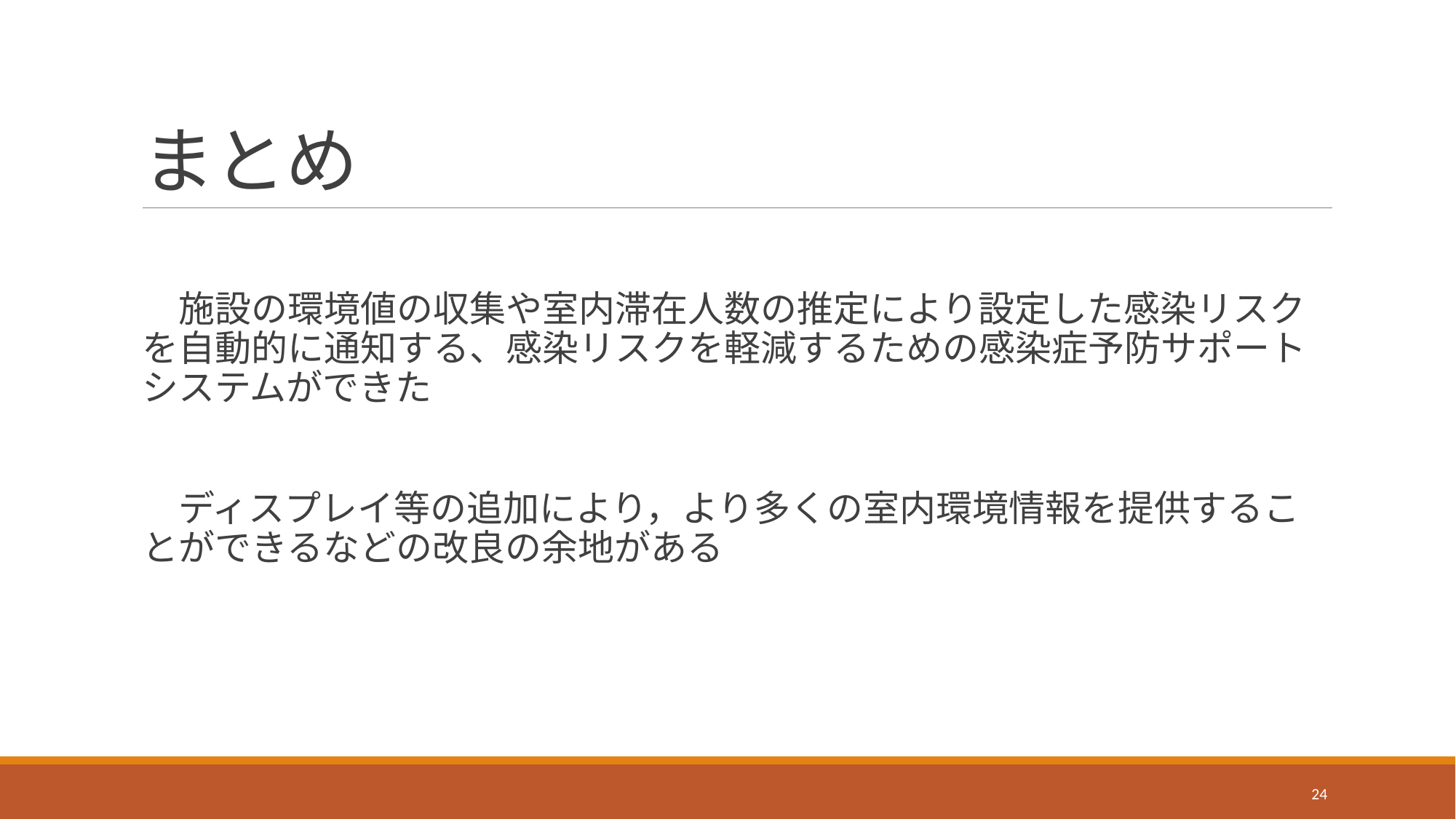

# まとめ

　施設の環境値の収集や室内滞在人数の推定により設定した感染リスクを自動的に通知する、感染リスクを軽減するための感染症予防サポートシステムができた

　ディスプレイ等の追加により，より多くの室内環境情報を提供することができるなどの改良の余地がある
24